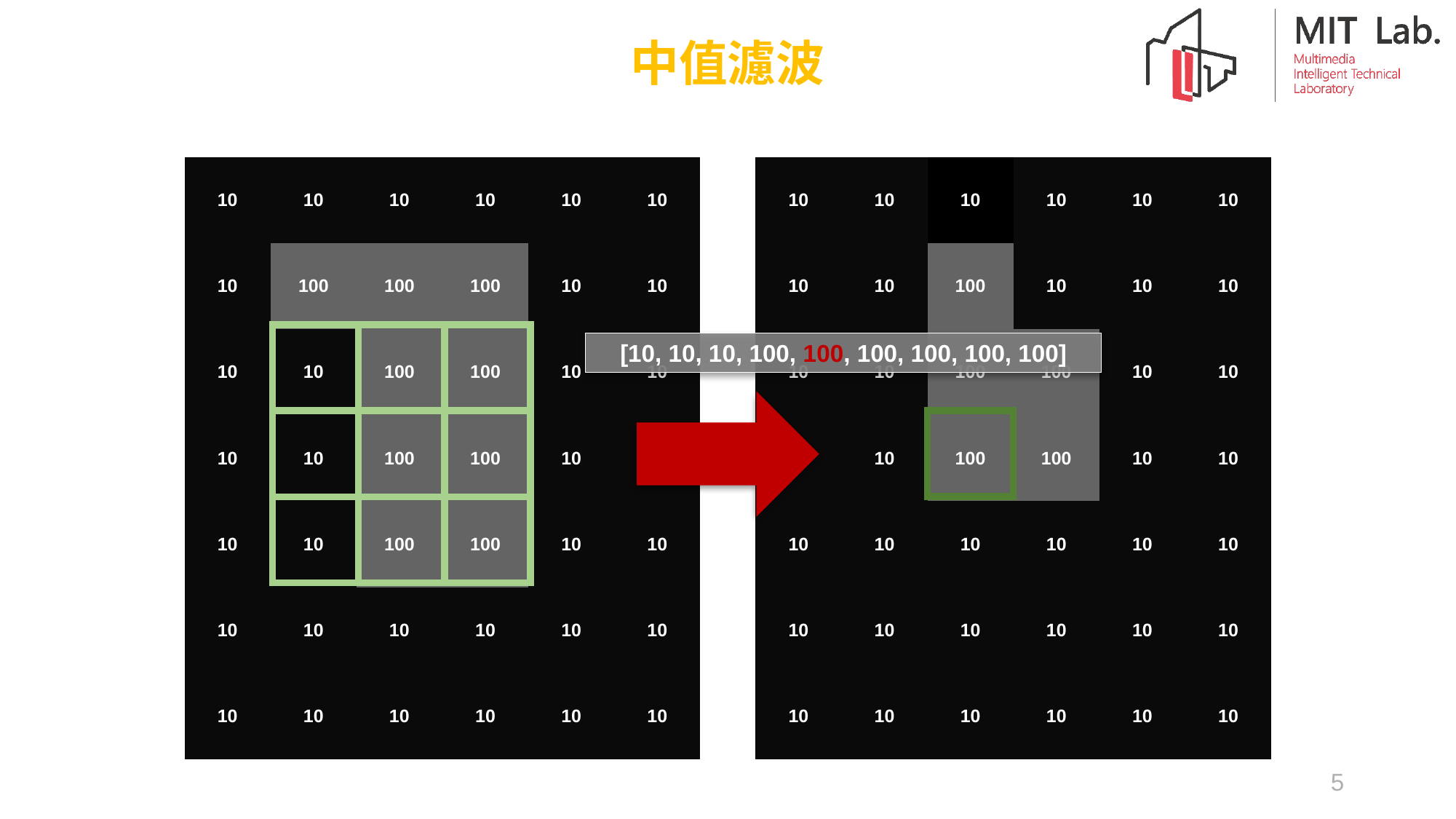

中值濾波
| 10 | 10 | 10 | 10 | 10 | 10 |
| --- | --- | --- | --- | --- | --- |
| 10 | 100 | 100 | 100 | 10 | 10 |
| 10 | 10 | 100 | 100 | 10 | 10 |
| 10 | 10 | 100 | 100 | 10 | 10 |
| 10 | 10 | 100 | 100 | 10 | 10 |
| 10 | 10 | 10 | 10 | 10 | 10 |
| 10 | 10 | 10 | 10 | 10 | 10 |
| 10 | 10 | 10 | 10 | 10 | 10 |
| --- | --- | --- | --- | --- | --- |
| 10 | 10 | 100 | 10 | 10 | 10 |
| 10 | 10 | 100 | 100 | 10 | 10 |
| 10 | 10 | 100 | 100 | 10 | 10 |
| 10 | 10 | 10 | 10 | 10 | 10 |
| 10 | 10 | 10 | 10 | 10 | 10 |
| 10 | 10 | 10 | 10 | 10 | 10 |

[10, 10, 10, 100, 100, 100, 100, 100, 100]

5